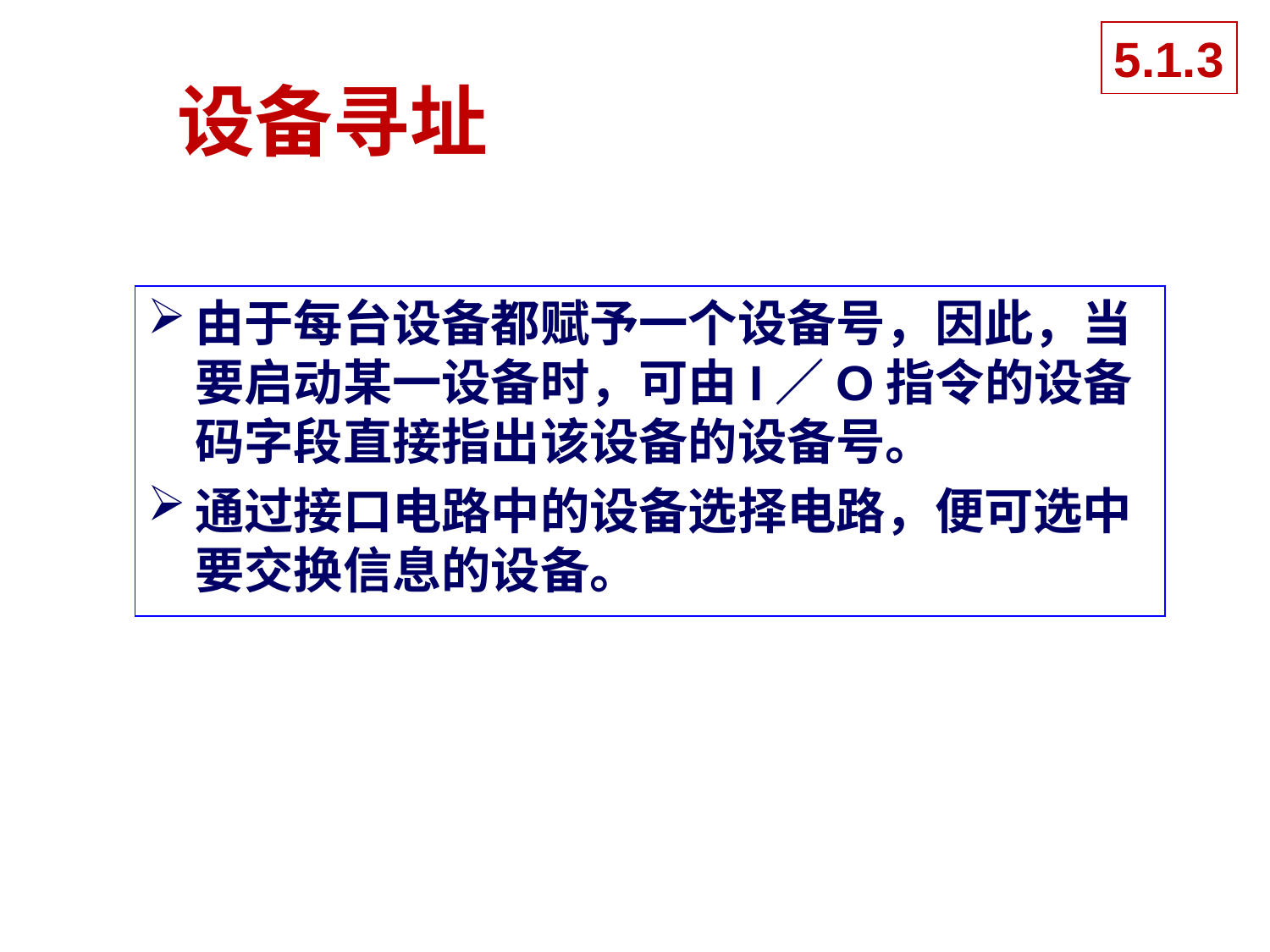

5.1.3
# 设备寻址
由于每台设备都赋予一个设备号，因此，当要启动某一设备时，可由I／O指令的设备码字段直接指出该设备的设备号。
通过接口电路中的设备选择电路，便可选中要交换信息的设备。